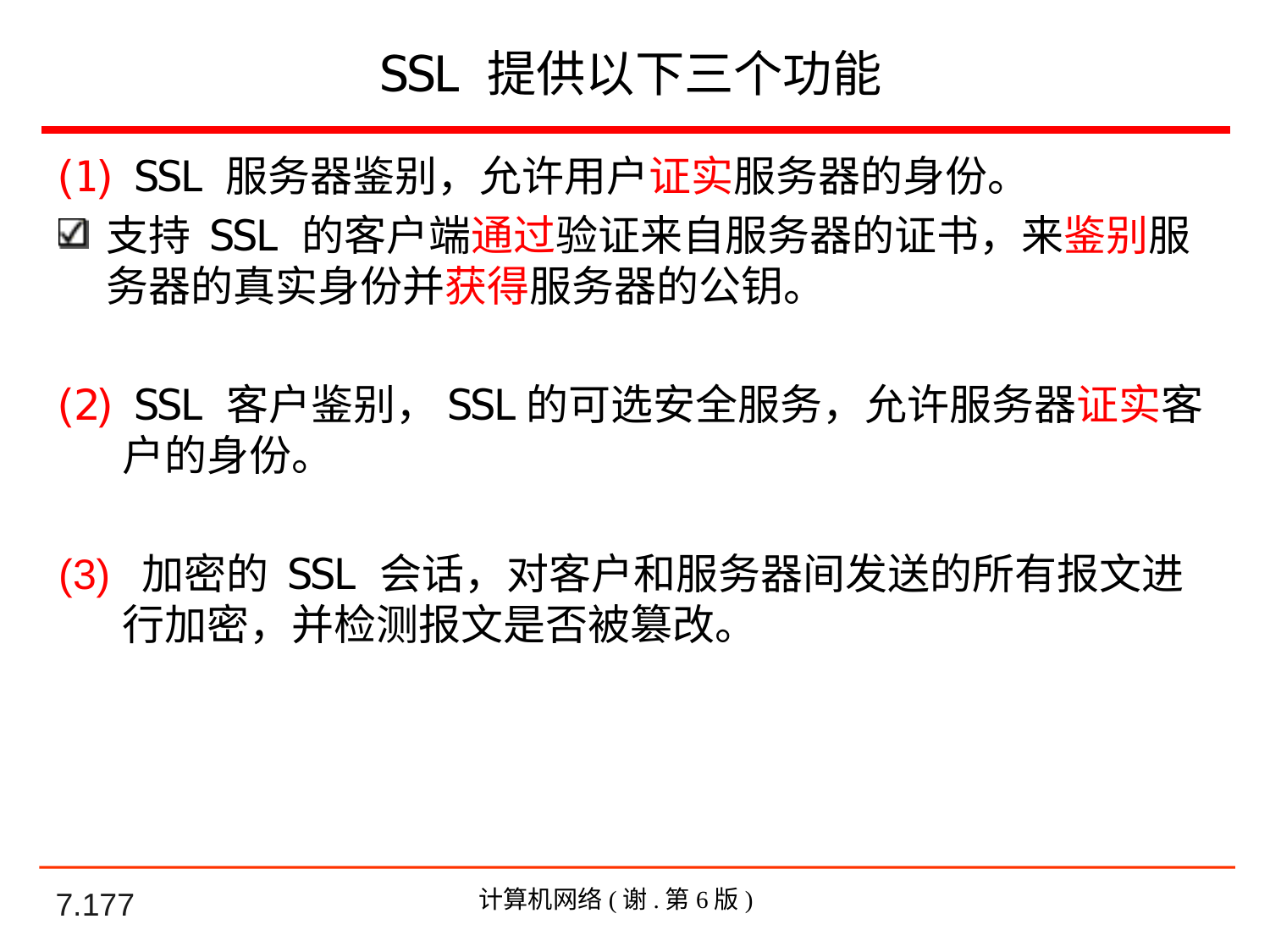

# SSL 提供以下三个功能
 SSL 服务器鉴别，允许用户证实服务器的身份。
支持 SSL 的客户端通过验证来自服务器的证书，来鉴别服务器的真实身份并获得服务器的公钥。

 SSL 客户鉴别，SSL的可选安全服务，允许服务器证实客户的身份。

 加密的 SSL 会话，对客户和服务器间发送的所有报文进行加密，并检测报文是否被篡改。